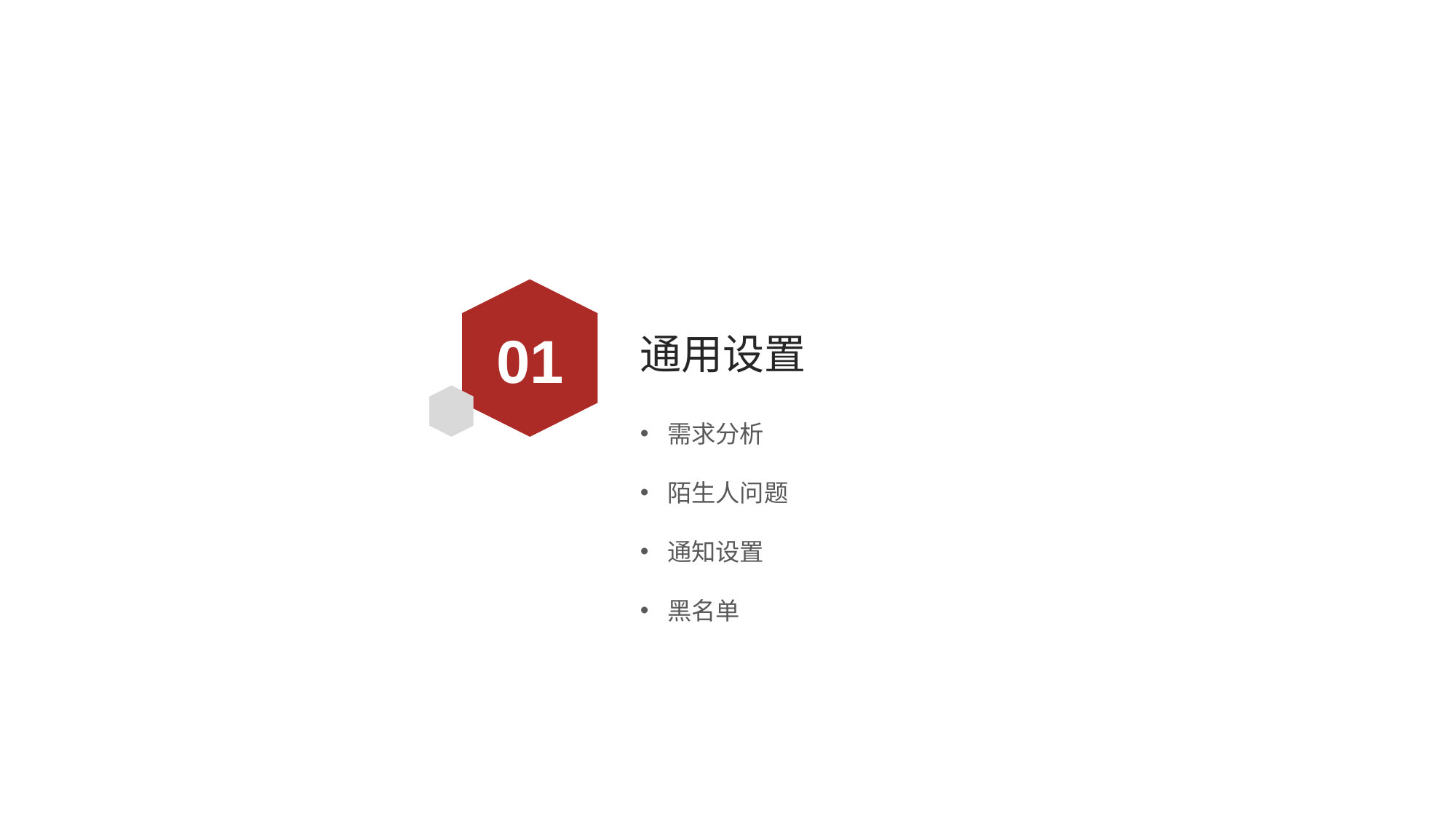

01
# 通用设置
需求分析
陌生人问题
通知设置
黑名单